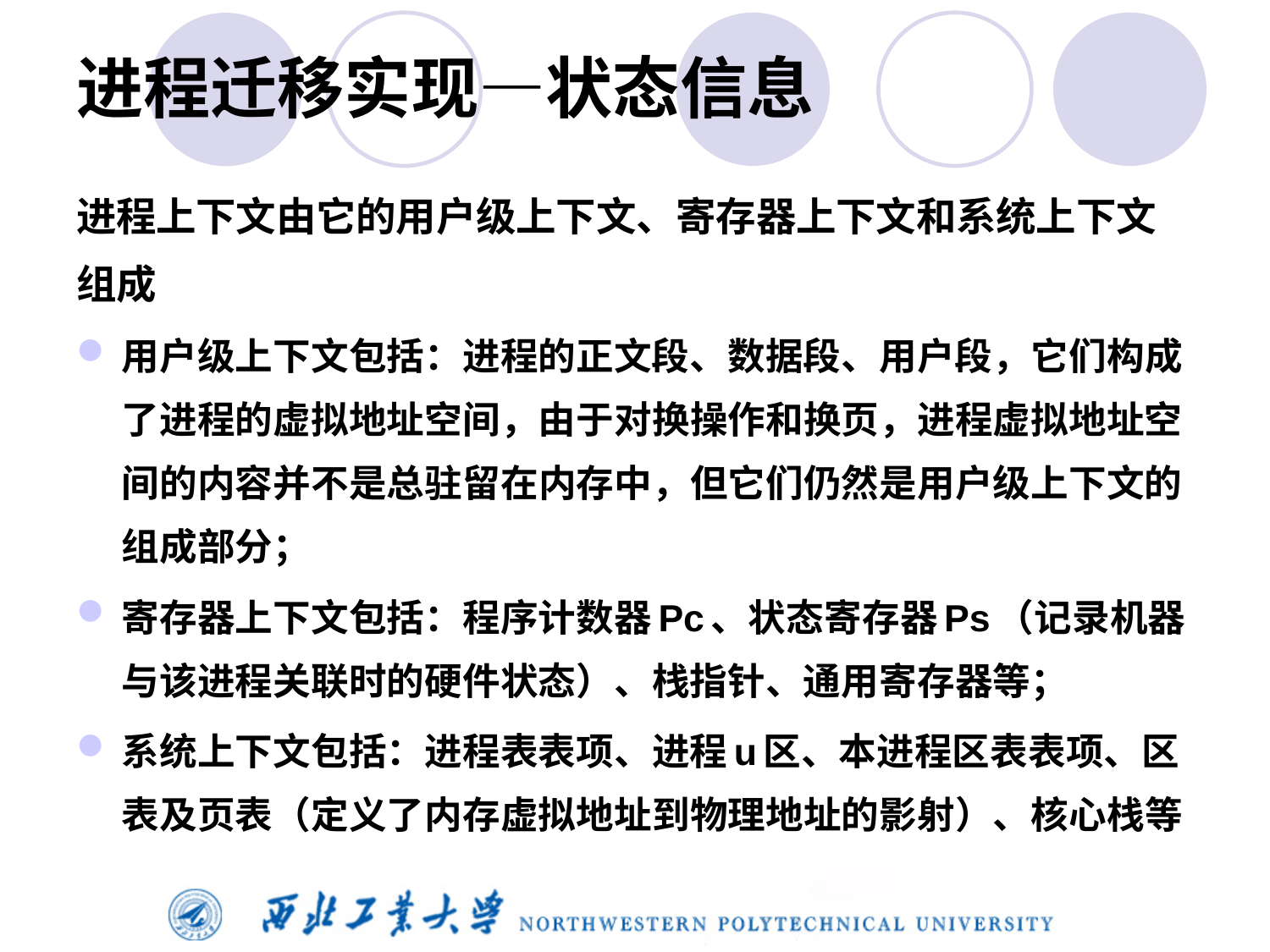

# 进程迁移实现—状态信息
进程上下文由它的用户级上下文、寄存器上下文和系统上下文组成
用户级上下文包括：进程的正文段、数据段、用户段，它们构成了进程的虚拟地址空间，由于对换操作和换页，进程虚拟地址空间的内容并不是总驻留在内存中，但它们仍然是用户级上下文的组成部分；
寄存器上下文包括：程序计数器Pc、状态寄存器Ps（记录机器与该进程关联时的硬件状态）、栈指针、通用寄存器等；
系统上下文包括：进程表表项、进程u区、本进程区表表项、区表及页表（定义了内存虚拟地址到物理地址的影射）、核心栈等